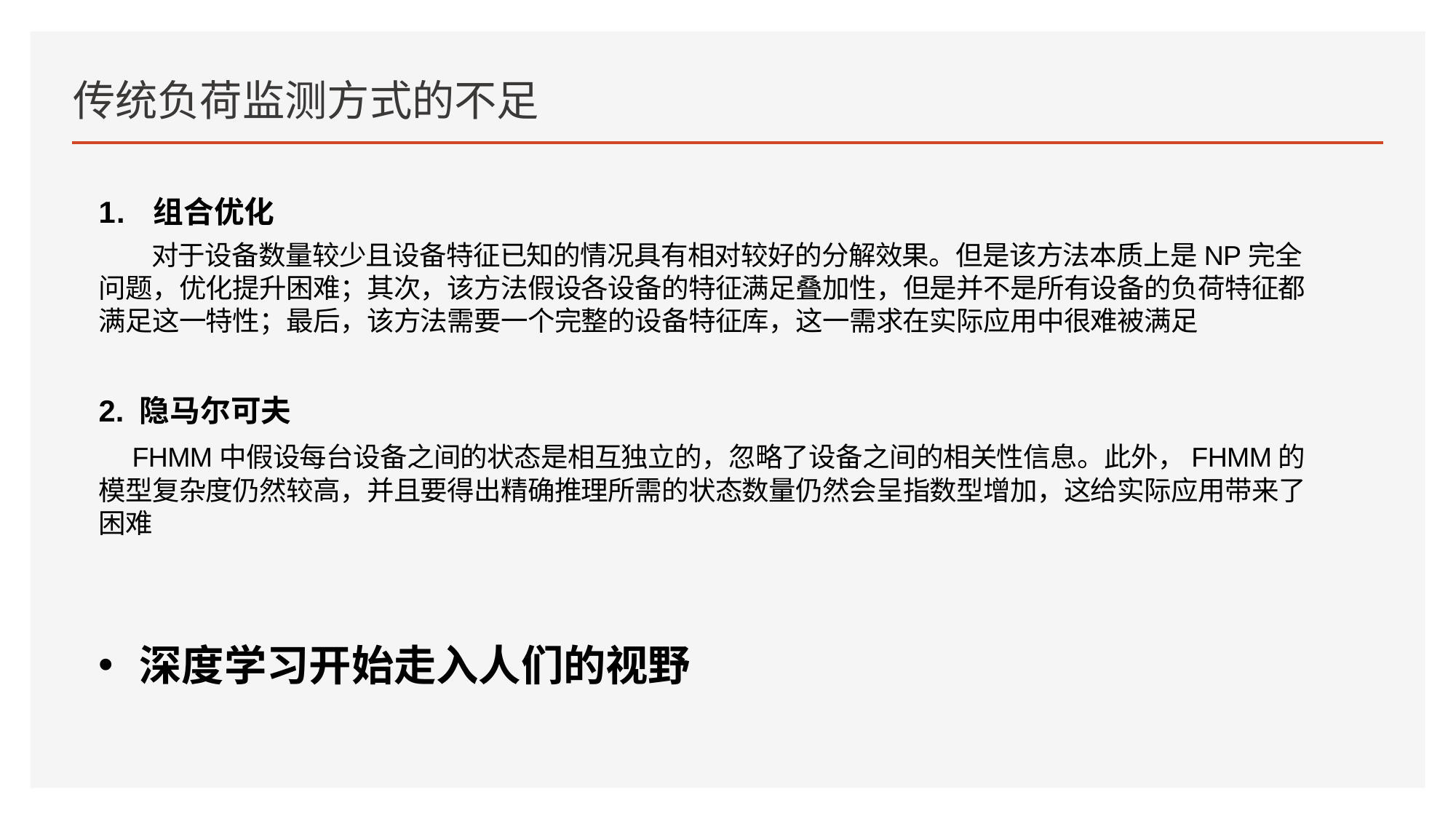

# 传统负荷监测方式的不足

组合优化
        对于设备数量较少且设备特征已知的情况具有相对较好的分解效果。但是该方法本质上是NP完全问题，优化提升困难；其次，该方法假设各设备的特征满足叠加性，但是并不是所有设备的负荷特征都满足这一特性；最后，该方法需要一个完整的设备特征库，这一需求在实际应用中很难被满足

2. 隐马尔可夫
    FHMM中假设每台设备之间的状态是相互独立的，忽略了设备之间的相关性信息。此外，FHMM的模型复杂度仍然较高，并且要得出精确推理所需的状态数量仍然会呈指数型增加，这给实际应用带来了困难

深度学习开始走入人们的视野